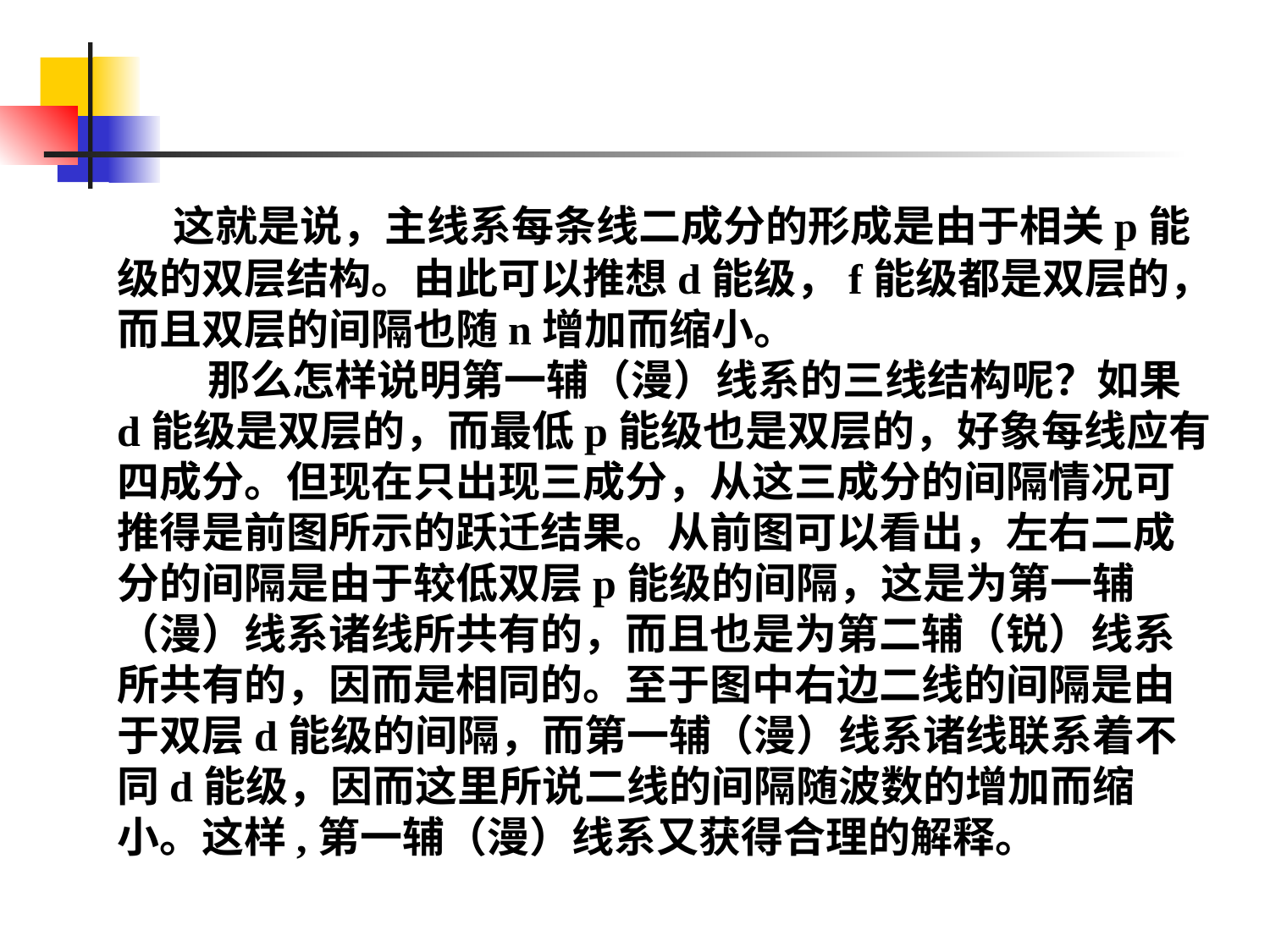

这就是说，主线系每条线二成分的形成是由于相关p能级的双层结构。由此可以推想d能级，f能级都是双层的，而且双层的间隔也随n增加而缩小。
    　那么怎样说明第一辅（漫）线系的三线结构呢？如果d能级是双层的，而最低p能级也是双层的，好象每线应有四成分。但现在只出现三成分，从这三成分的间隔情况可推得是前图所示的跃迁结果。从前图可以看出，左右二成分的间隔是由于较低双层p能级的间隔，这是为第一辅（漫）线系诸线所共有的，而且也是为第二辅（锐）线系所共有的，因而是相同的。至于图中右边二线的间隔是由于双层d能级的间隔，而第一辅（漫）线系诸线联系着不同d能级，因而这里所说二线的间隔随波数的增加而缩小。这样,第一辅（漫）线系又获得合理的解释。